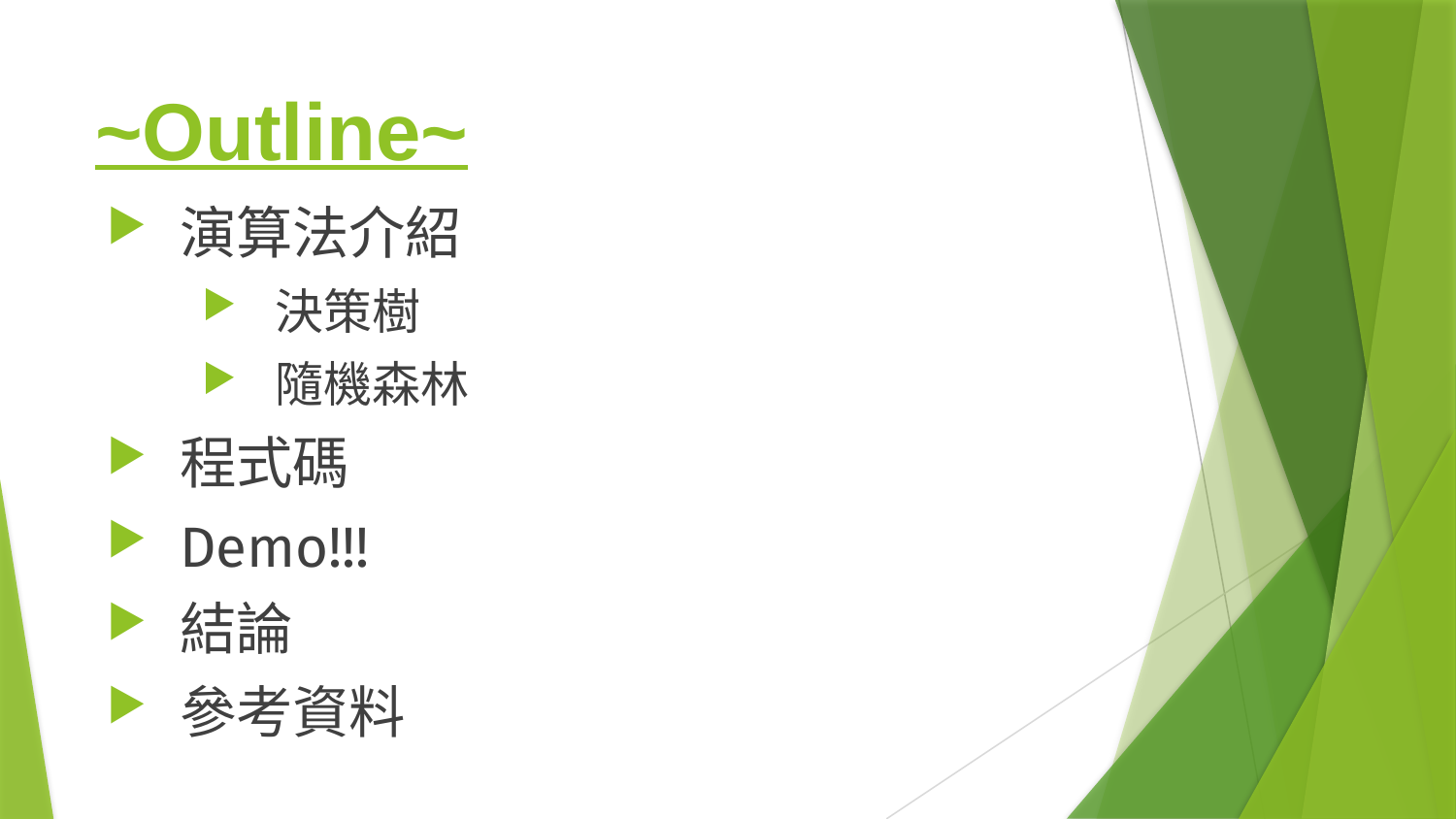

# ~Outline~
演算法介紹
決策樹
隨機森林
程式碼
Demo!!!
結論
參考資料